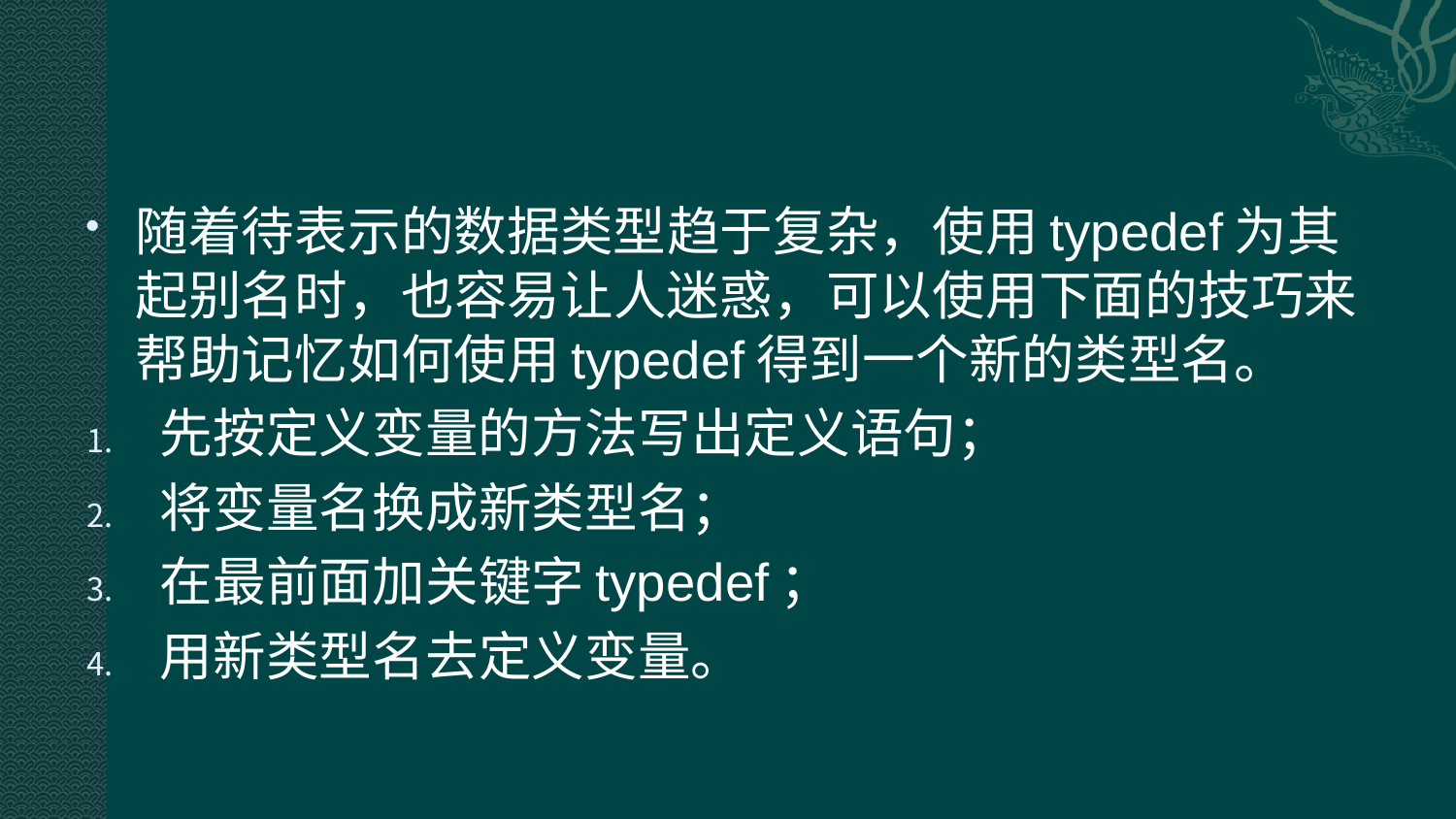

#
随着待表示的数据类型趋于复杂，使用typedef为其起别名时，也容易让人迷惑，可以使用下面的技巧来帮助记忆如何使用typedef得到一个新的类型名。
先按定义变量的方法写出定义语句；
将变量名换成新类型名；
在最前面加关键字typedef；
用新类型名去定义变量。